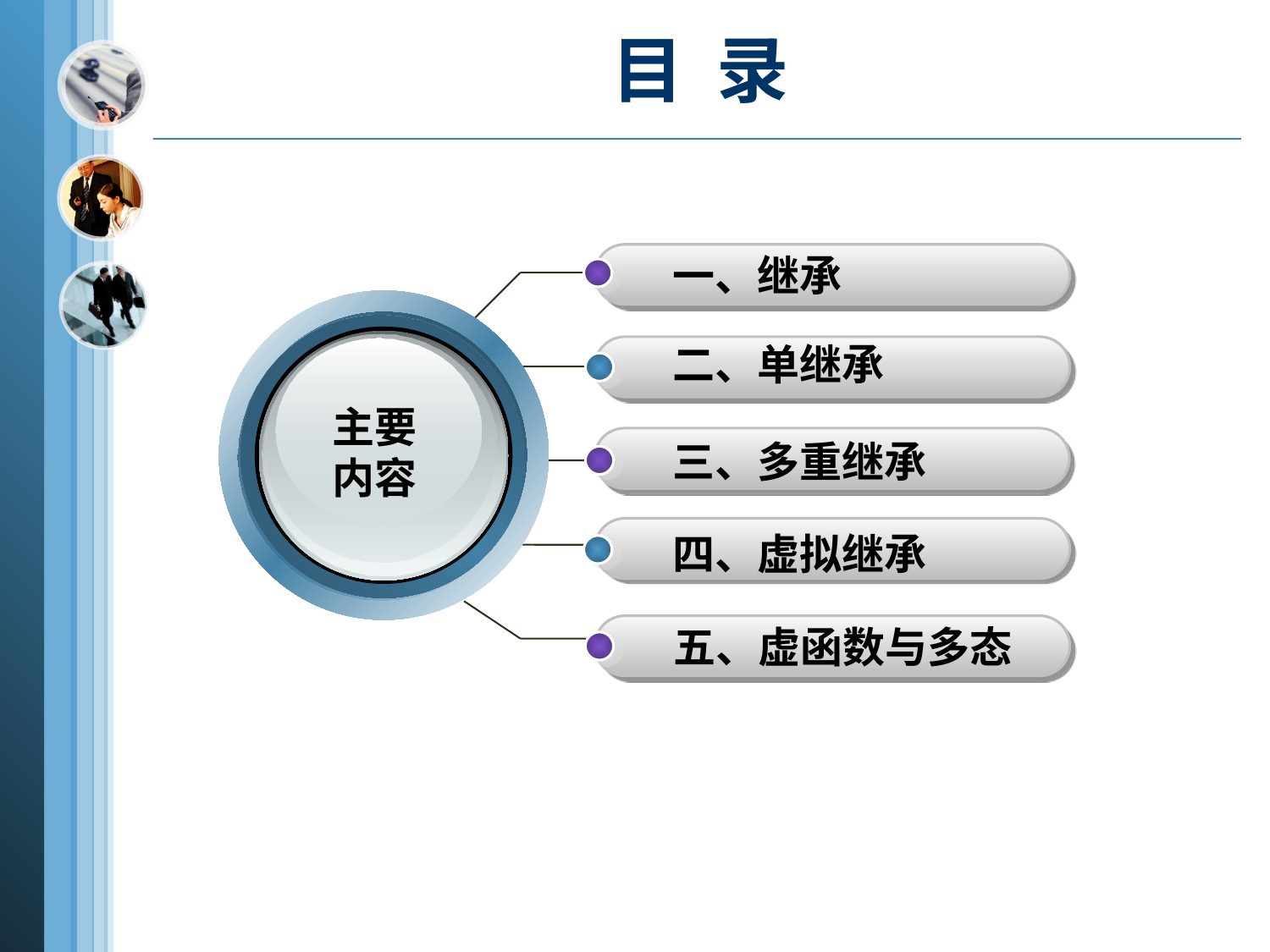

# 目  录
一、继承

主要
内容
二、单继承

三、多重继承

四、虚拟继承

五、虚函数与多态